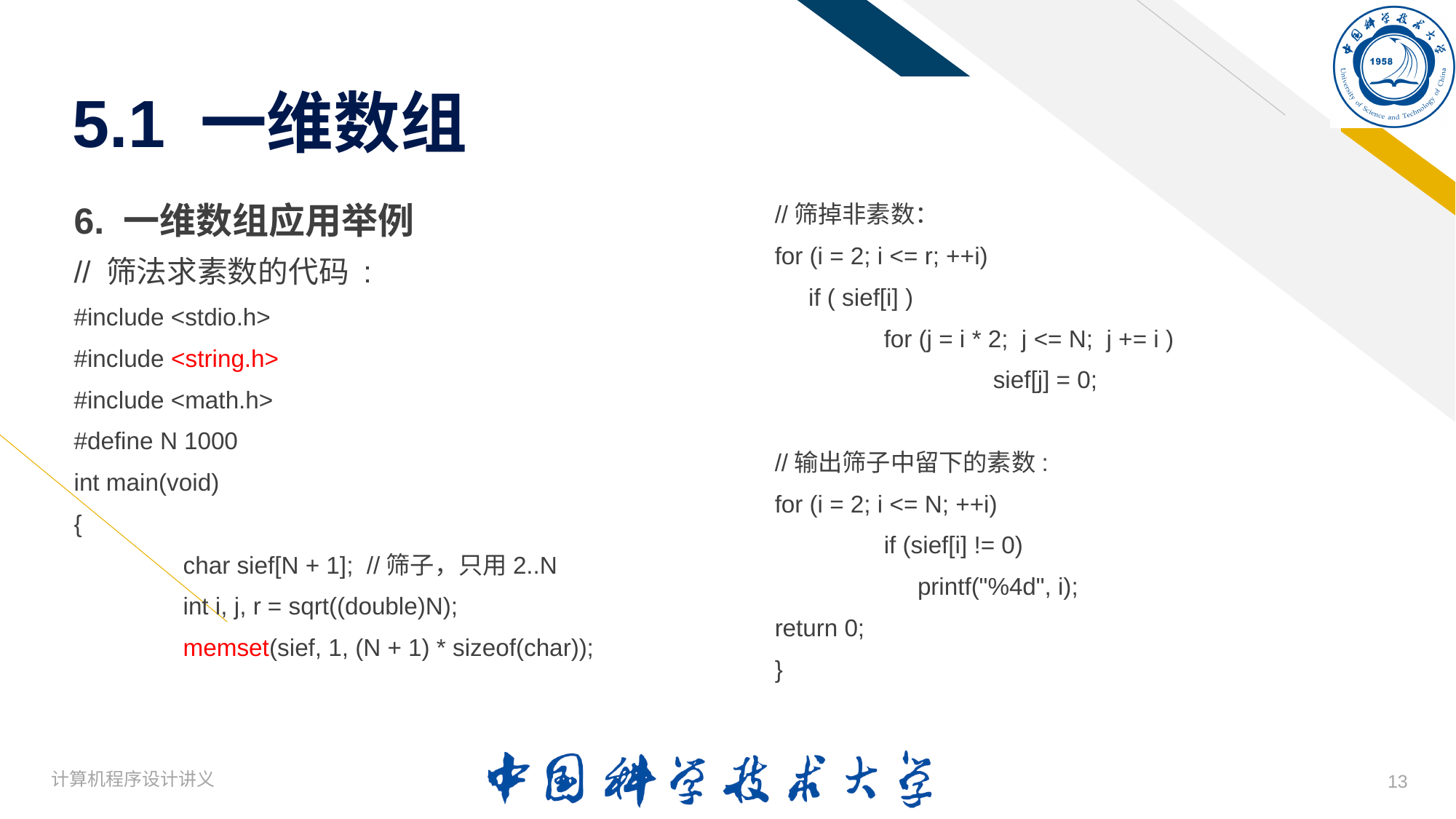

# 5.1 一维数组
6. 一维数组应用举例
// 筛法求素数的代码 :
#include <stdio.h>
#include <string.h>
#include <math.h>
#define N 1000
int main(void)
{
	char sief[N + 1];  //筛子，只用2..N
	int i, j, r = sqrt((double)N);
	memset(sief, 1, (N + 1) * sizeof(char));

//筛掉非素数：
for (i = 2; i <= r; ++i)
     if ( sief[i] )
	for (j = i * 2;  j <= N;  j += i )
		sief[j] = 0;

//输出筛子中留下的素数:
for (i = 2; i <= N; ++i)
	if (sief[i] != 0)
	     printf("%4d", i);
return 0;
}

计算机程序设计讲义
13